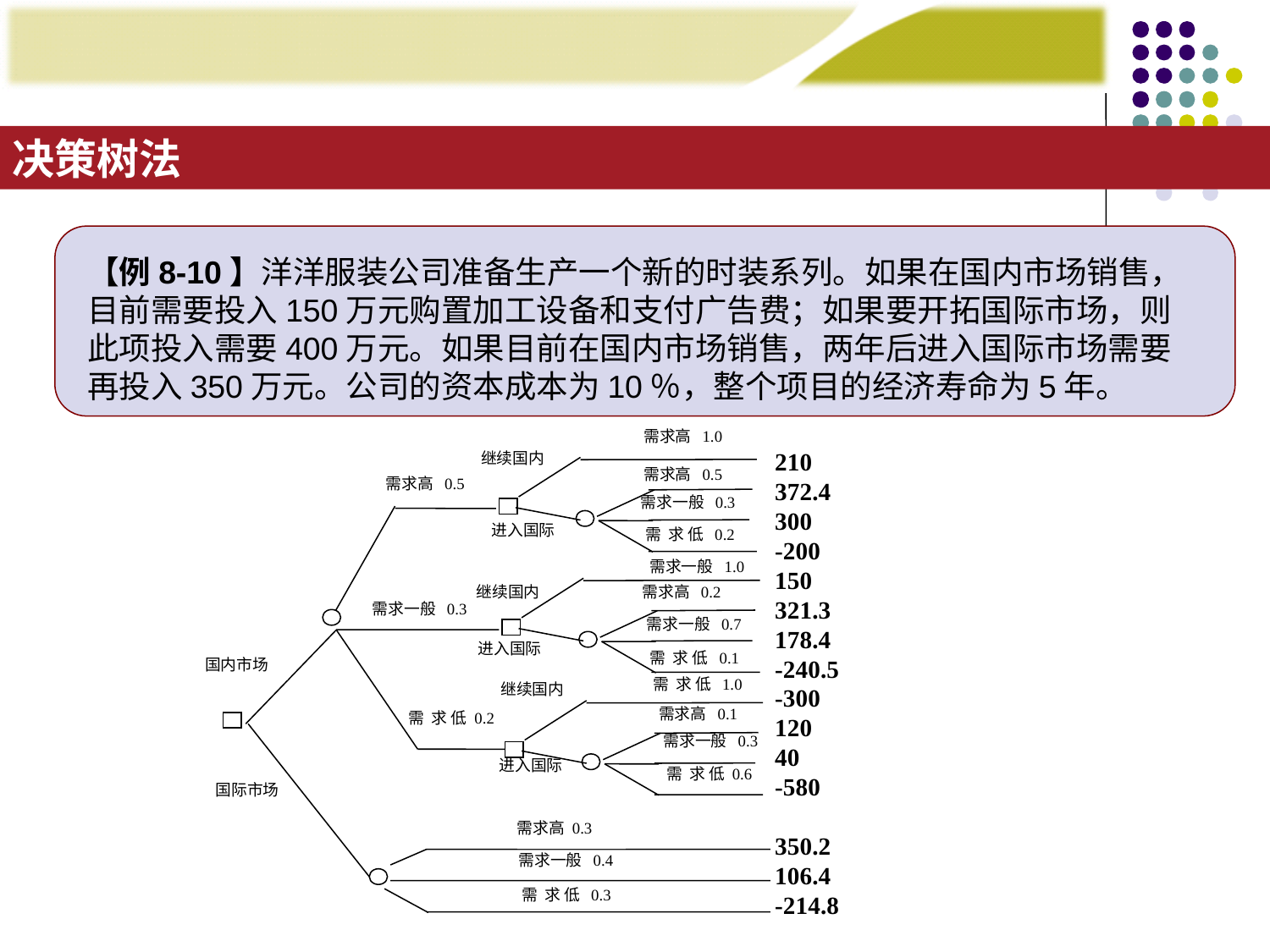

决策树法

【例8-10】洋洋服装公司准备生产一个新的时装系列。如果在国内市场销售，目前需要投入150万元购置加工设备和支付广告费；如果要开拓国际市场，则此项投入需要400万元。如果目前在国内市场销售，两年后进入国际市场需要再投入350万元。公司的资本成本为10％，整个项目的经济寿命为5年。
需求高  1.0
继续国内

需求高  0.5
需求高  0.5

进入国际
需  求 低  0.2
需求一般  1.0

继续国内
需求一般  0.3
需求一般  0.7

进入国际
需  求 低  0.1
国内市场
需  求 低  1.0
继续国内
需求高  0.1
需  求 低 0.2

需求一般  0.3

进入国际
需  求 低 0.6
国际市场
需求高 0.3

需求一般  0.4

需  求 低  0.3

需求高  0.2

需求一般  0.3

210
372.4
300
-200
150
321.3
178.4
-240.5
-300
120
40
-580

350.2
106.4
-214.8